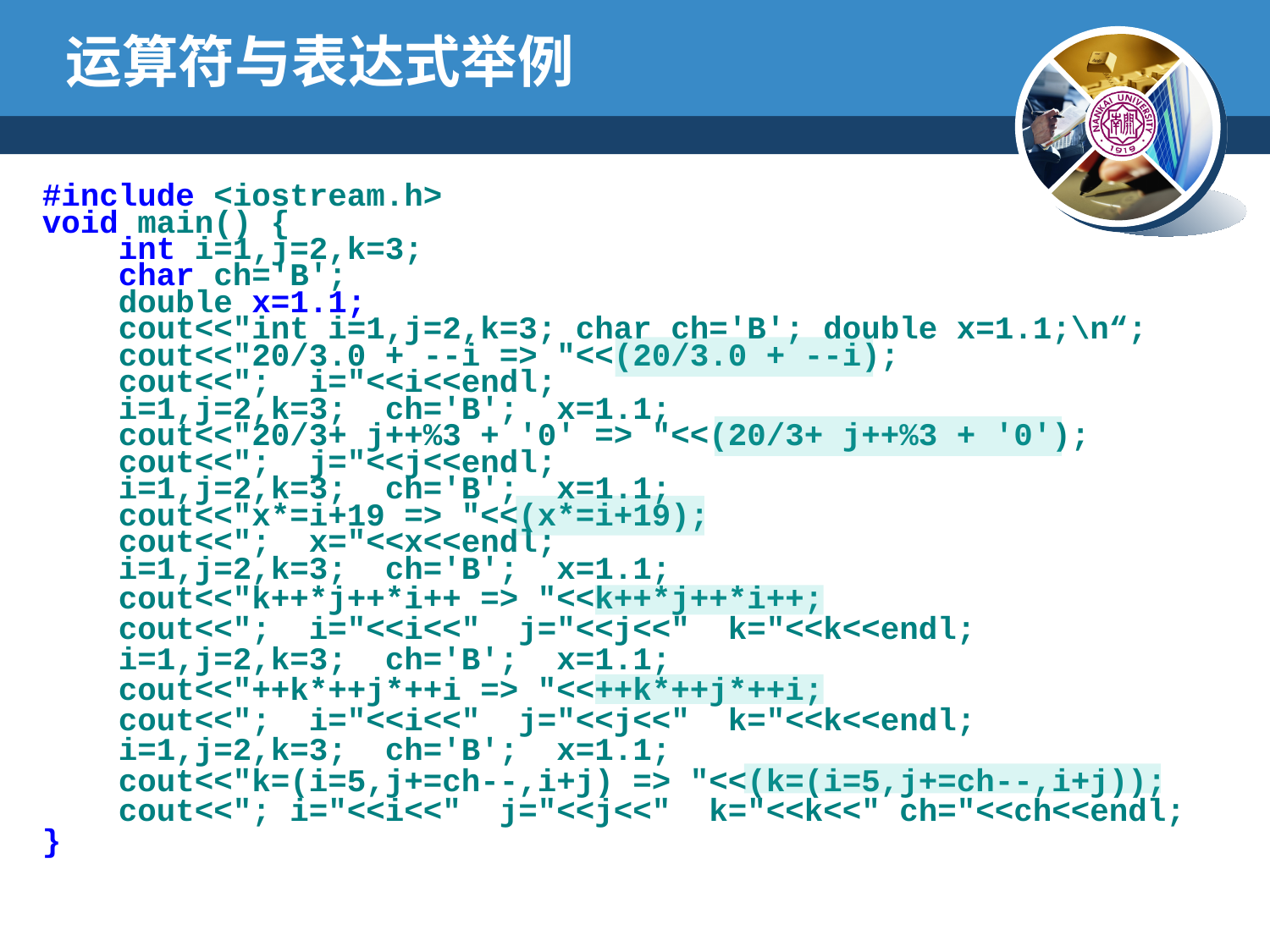

# 运算符与表达式举例
#include <iostream.h>
void main() {
    int i=1,j=2,k=3;
    char ch='B';
    double x=1.1;
    cout<<"int i=1,j=2,k=3; char ch='B'; double x=1.1;\n“;
    cout<<"20/3.0 + --i => "<<(20/3.0 + --i);
    cout<<";  i="<<i<<endl;
    i=1,j=2,k=3;  ch='B';  x=1.1;
    cout<<"20/3+ j++%3 + '0' => "<<(20/3+ j++%3 + '0');
    cout<<";  j="<<j<<endl;
    i=1,j=2,k=3;  ch='B';  x=1.1;
    cout<<"x*=i+19 => "<<(x*=i+19);
    cout<<";  x="<<x<<endl;
    i=1,j=2,k=3;  ch='B';  x=1.1;
    cout<<"k++*j++*i++ => "<<k++*j++*i++;
    cout<<";  i="<<i<<"  j="<<j<<"  k="<<k<<endl;
    i=1,j=2,k=3;  ch='B';  x=1.1;
    cout<<"++k*++j*++i => "<<++k*++j*++i;
    cout<<";  i="<<i<<"  j="<<j<<"  k="<<k<<endl;
    i=1,j=2,k=3;  ch='B';  x=1.1;
    cout<<"k=(i=5,j+=ch--,i+j) => "<<(k=(i=5,j+=ch--,i+j));
    cout<<"; i="<<i<<"  j="<<j<<"  k="<<k<<" ch="<<ch<<endl;
}